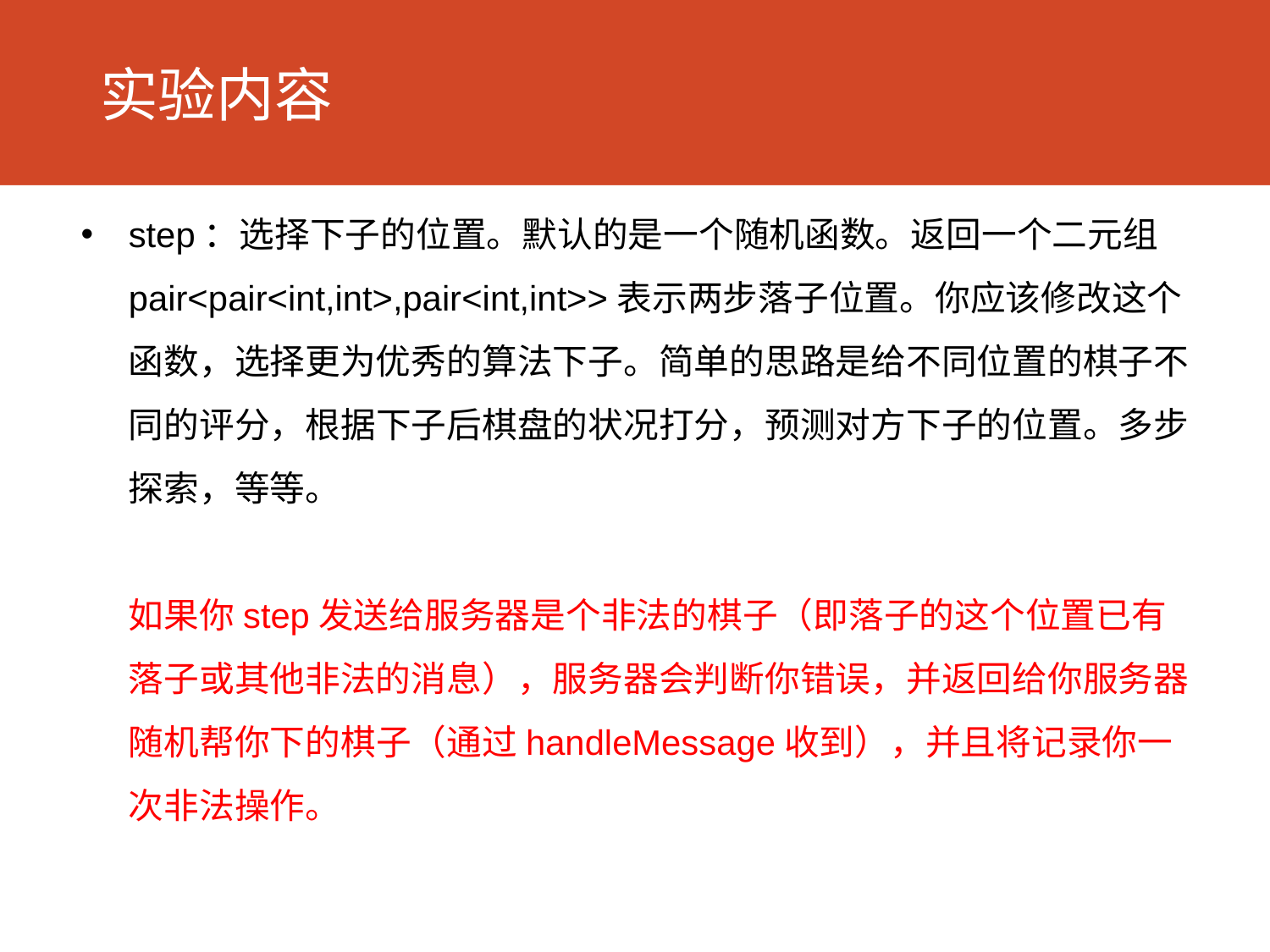

实验内容

step：选择下子的位置。默认的是一个随机函数。返回一个二元组pair<pair<int,int>,pair<int,int>>表示两步落子位置。你应该修改这个函数，选择更为优秀的算法下子。简单的思路是给不同位置的棋子不同的评分，根据下子后棋盘的状况打分，预测对方下子的位置。多步探索，等等。
如果你step发送给服务器是个非法的棋子（即落子的这个位置已有落子或其他非法的消息），服务器会判断你错误，并返回给你服务器随机帮你下的棋子（通过handleMessage收到），并且将记录你一次非法操作。